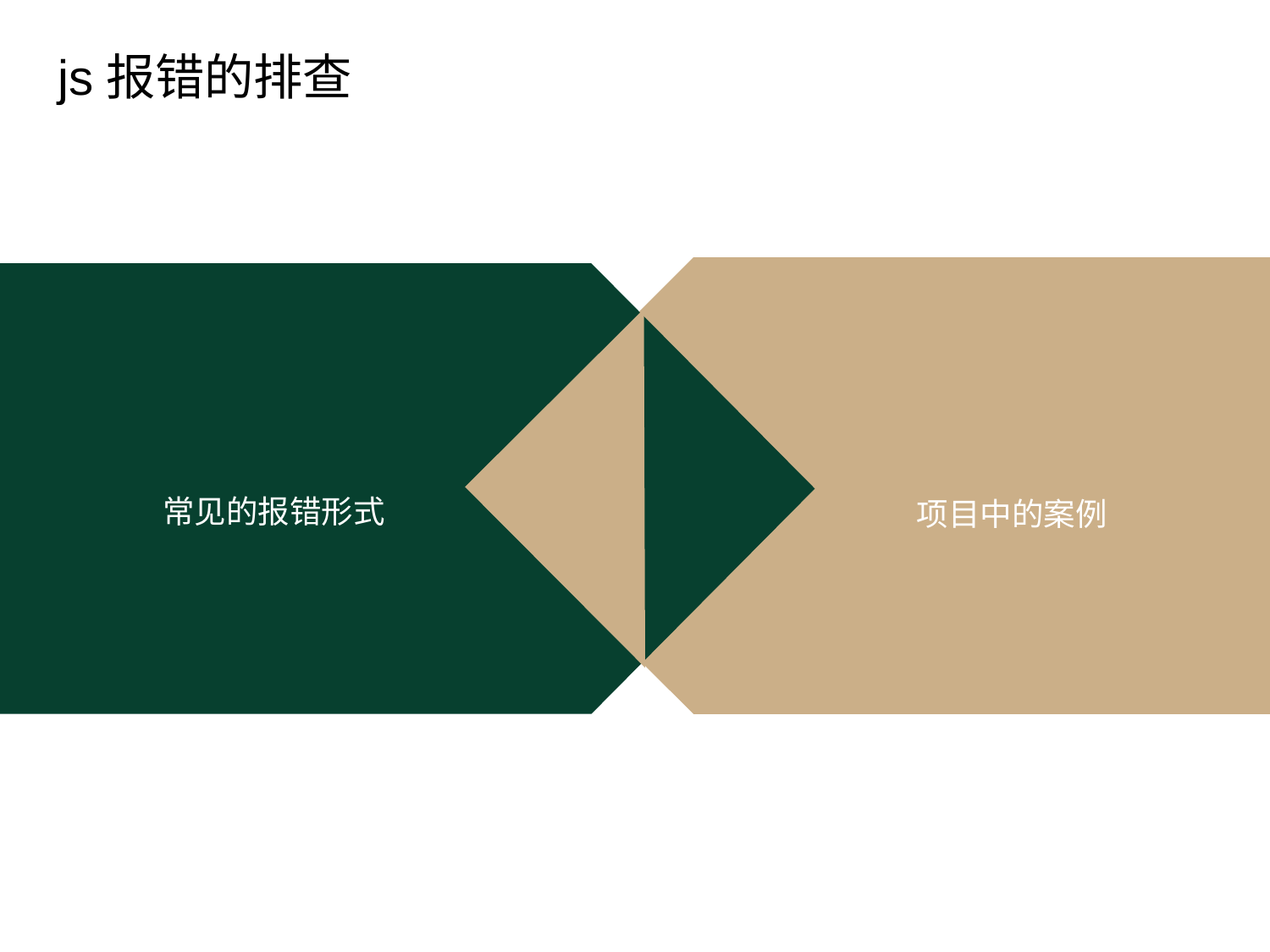

js报错的排查

点击添加文本

点击添加文本
常见的报错形式
项目中的案例
点击添加文本
点击添加文本